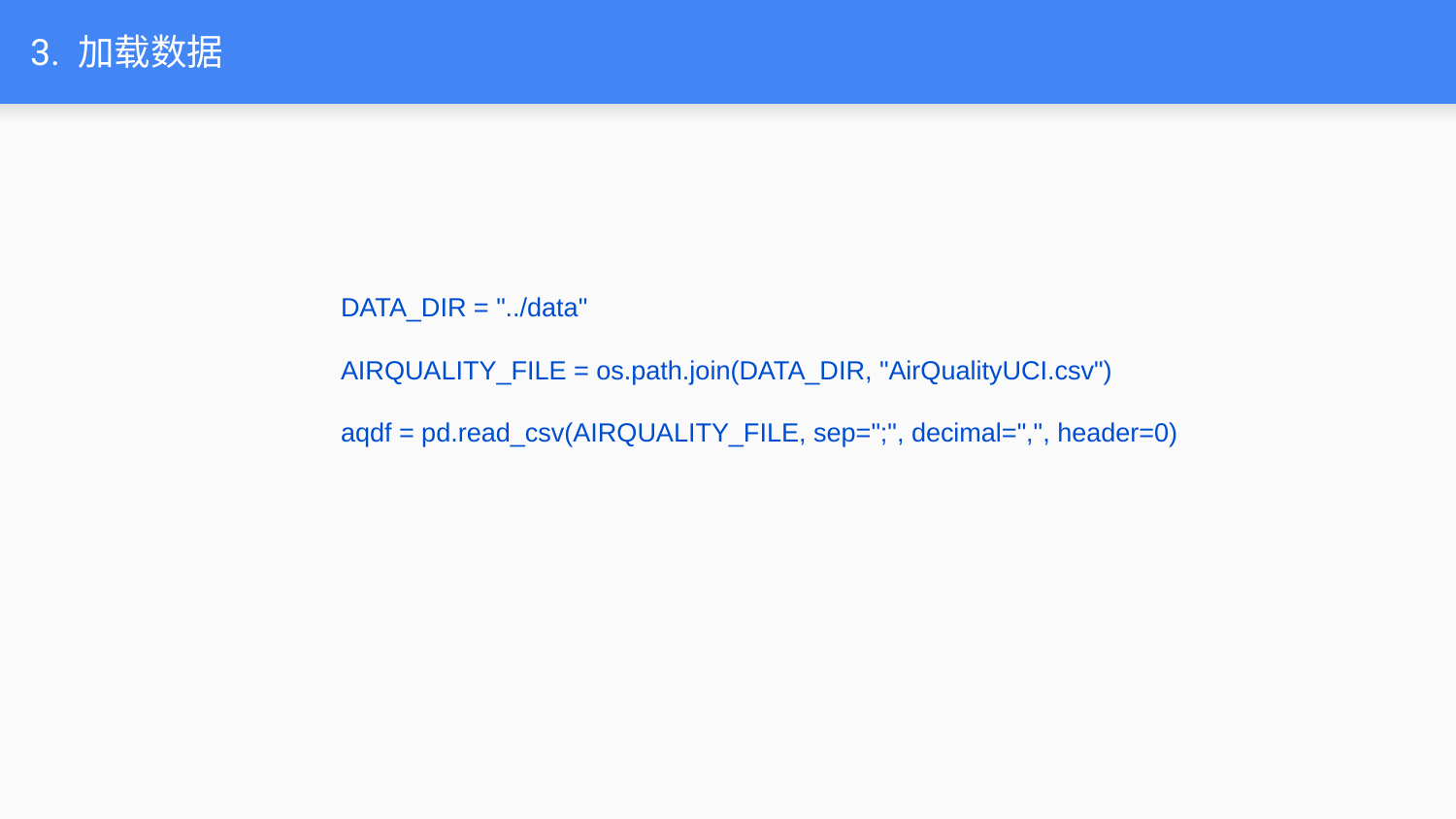

# 3. 加载数据
DATA_DIR = "../data"

AIRQUALITY_FILE = os.path.join(DATA_DIR, "AirQualityUCI.csv")

aqdf = pd.read_csv(AIRQUALITY_FILE, sep=";", decimal=",", header=0)